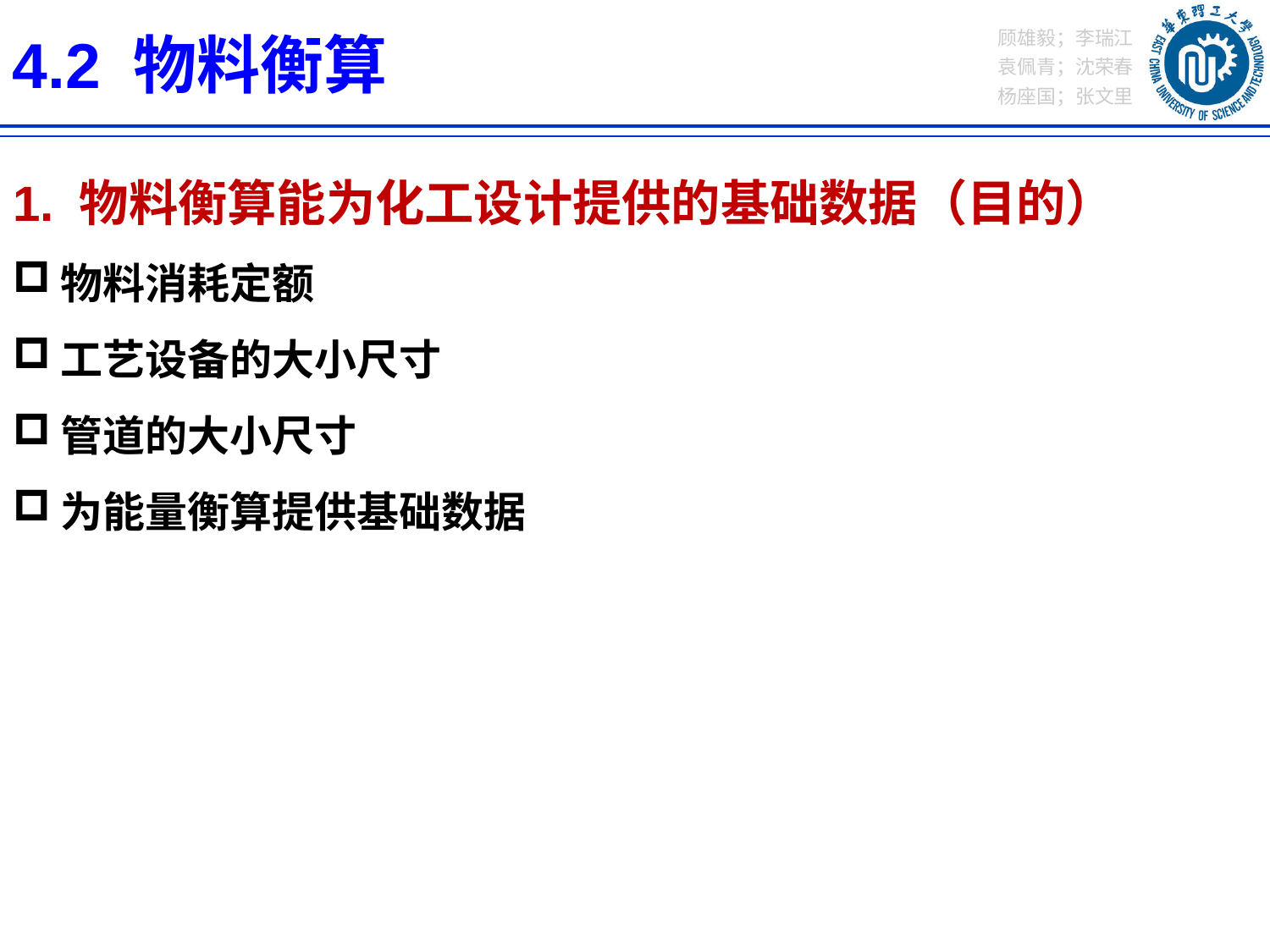

4.2 物料衡算
1. 物料衡算能为化工设计提供的基础数据（目的）
物料消耗定额
工艺设备的大小尺寸
管道的大小尺寸
为能量衡算提供基础数据